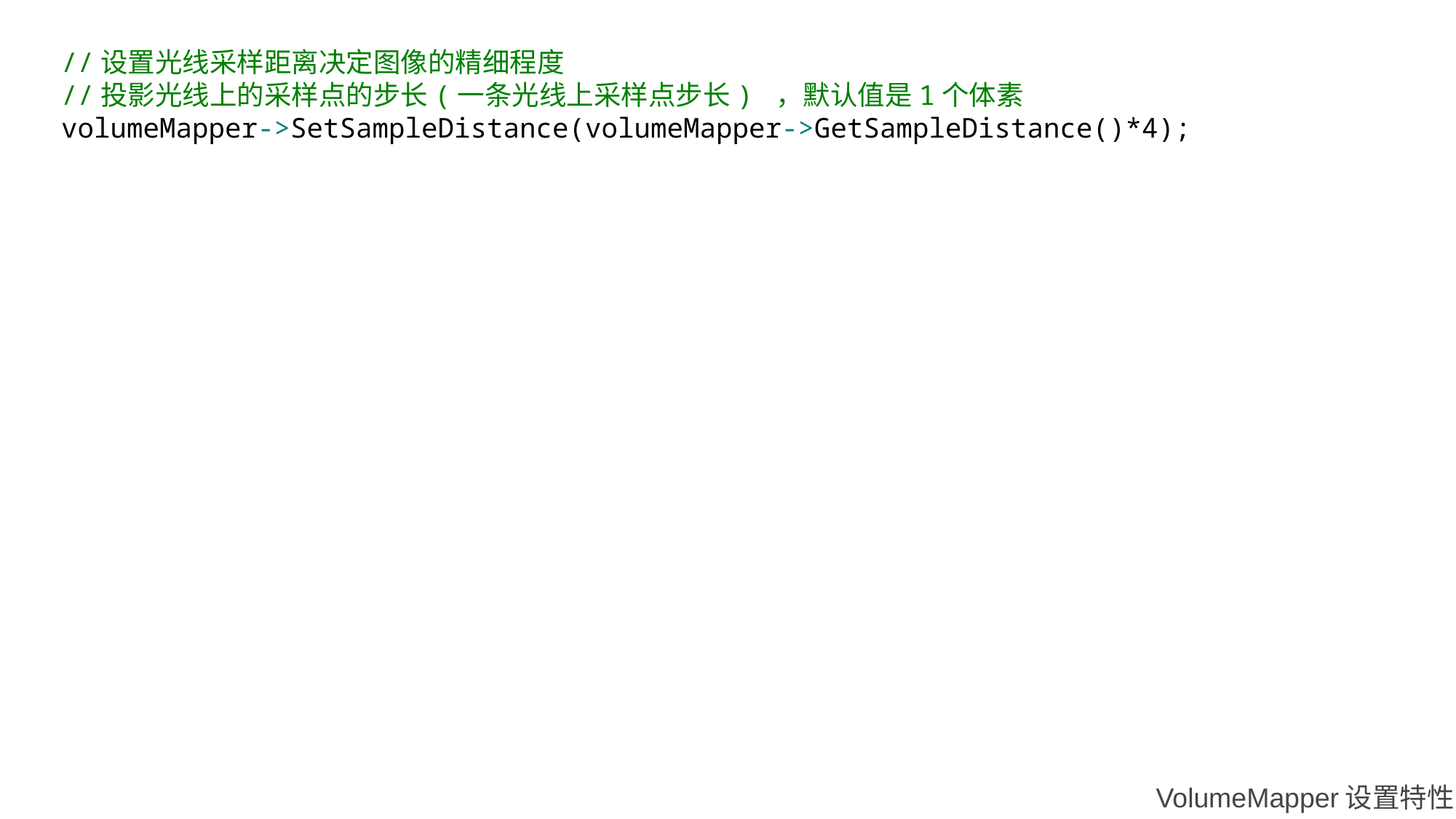

//设置光线采样距离决定图像的精细程度
//投影光线上的采样点的步长(一条光线上采样点步长) ，默认值是1个体素
volumeMapper->SetSampleDistance(volumeMapper->GetSampleDistance()*4);

VolumeMapper设置特性